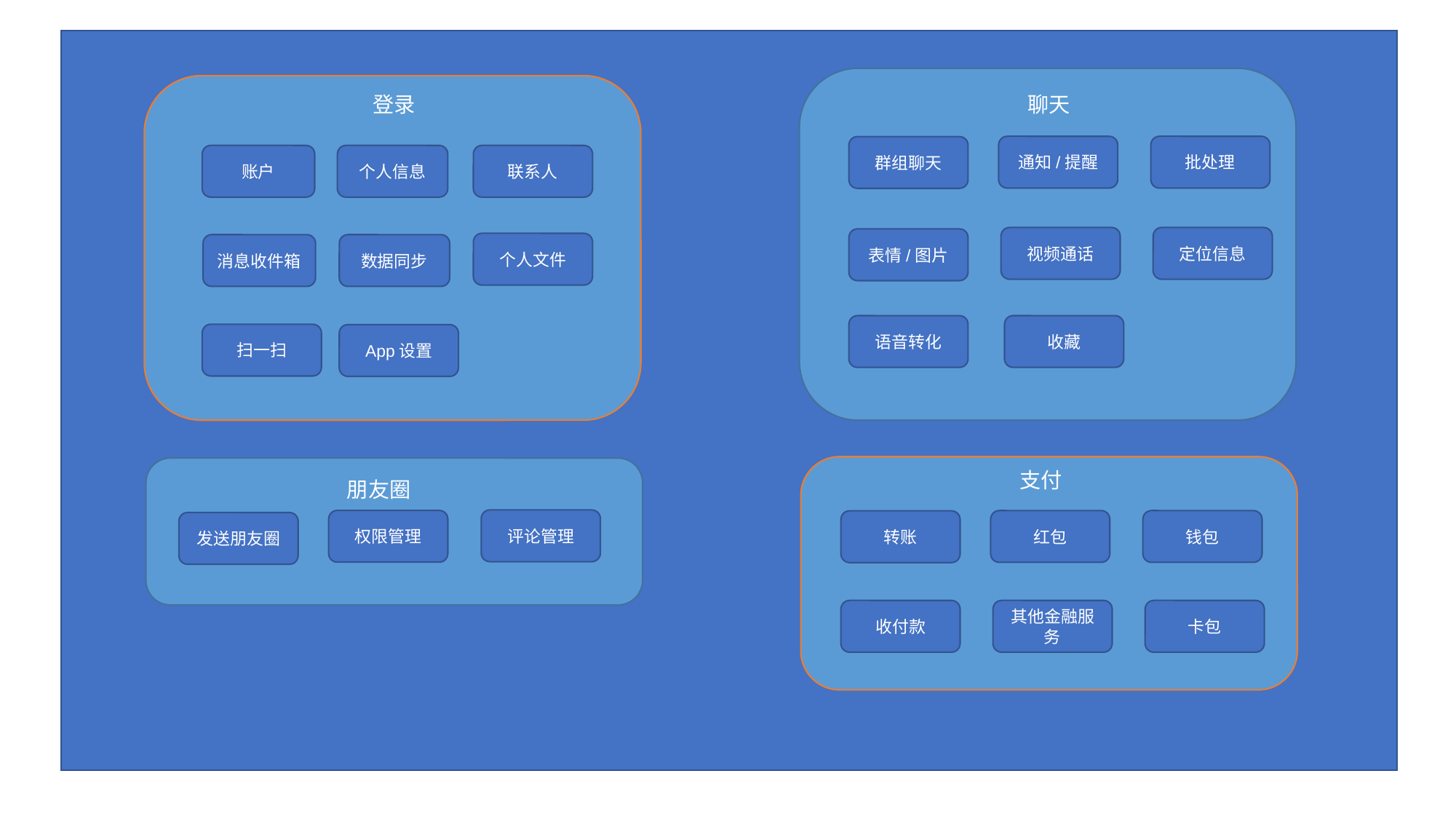

登录
聊天
通知/提醒
批处理
群组聊天
账户
个人信息
联系人
视频通话
定位信息
表情/图片
个人文件
消息收件箱
数据同步
收藏
语音转化
扫一扫
App设置

支付
朋友圈
评论管理
权限管理
红包
钱包
转账
发送朋友圈
收付款
其他金融服务
卡包